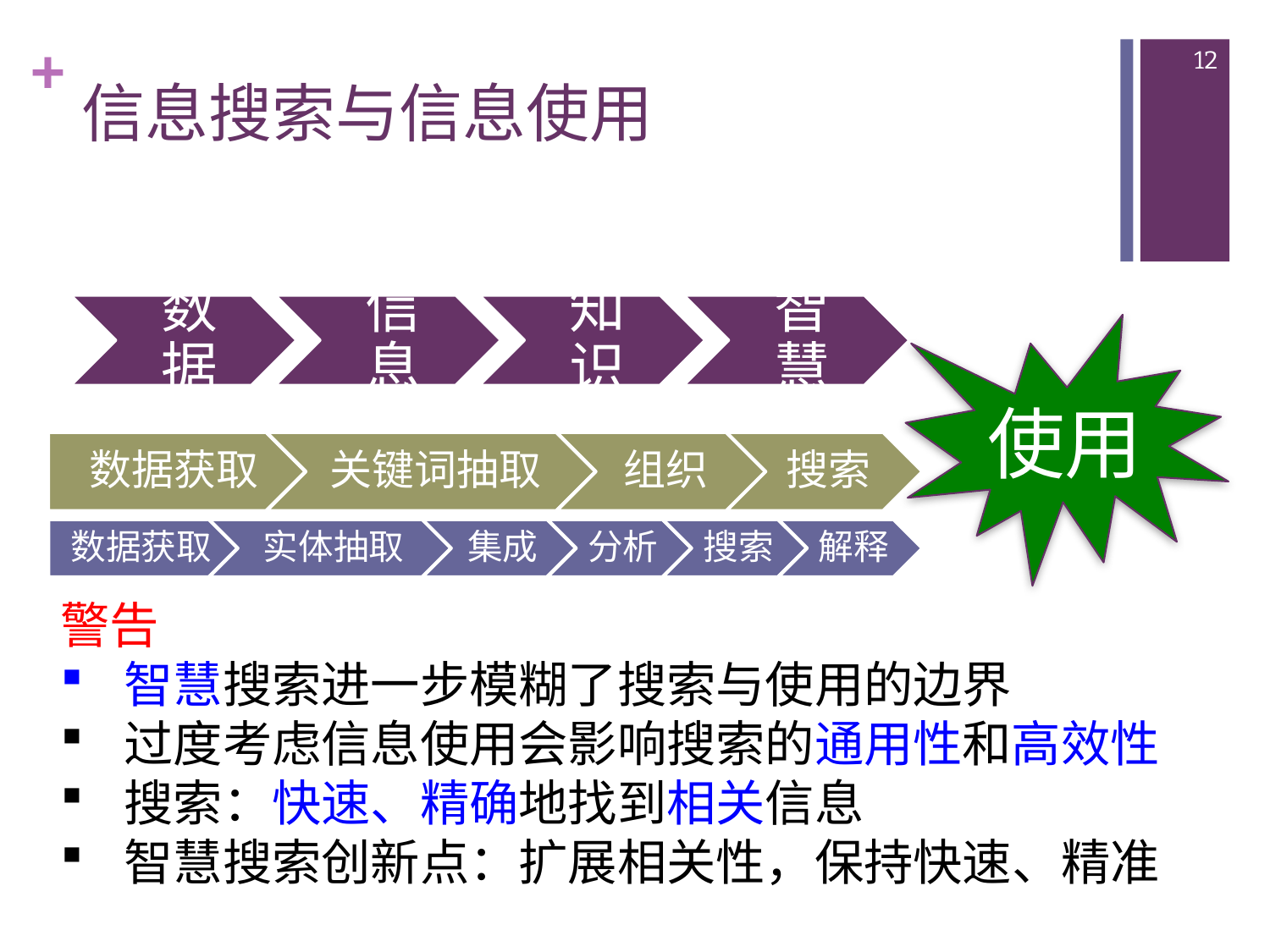

12
# 信息搜索与信息使用
数据获取
关键词抽取
组织
搜索
数据
信息
知识
智慧
使用
数据获取
实体抽取
集成
分析
搜索
解释
警告
智慧搜索进一步模糊了搜索与使用的边界
过度考虑信息使用会影响搜索的通用性和高效性
搜索：快速、精确地找到相关信息
智慧搜索创新点：扩展相关性，保持快速、精准